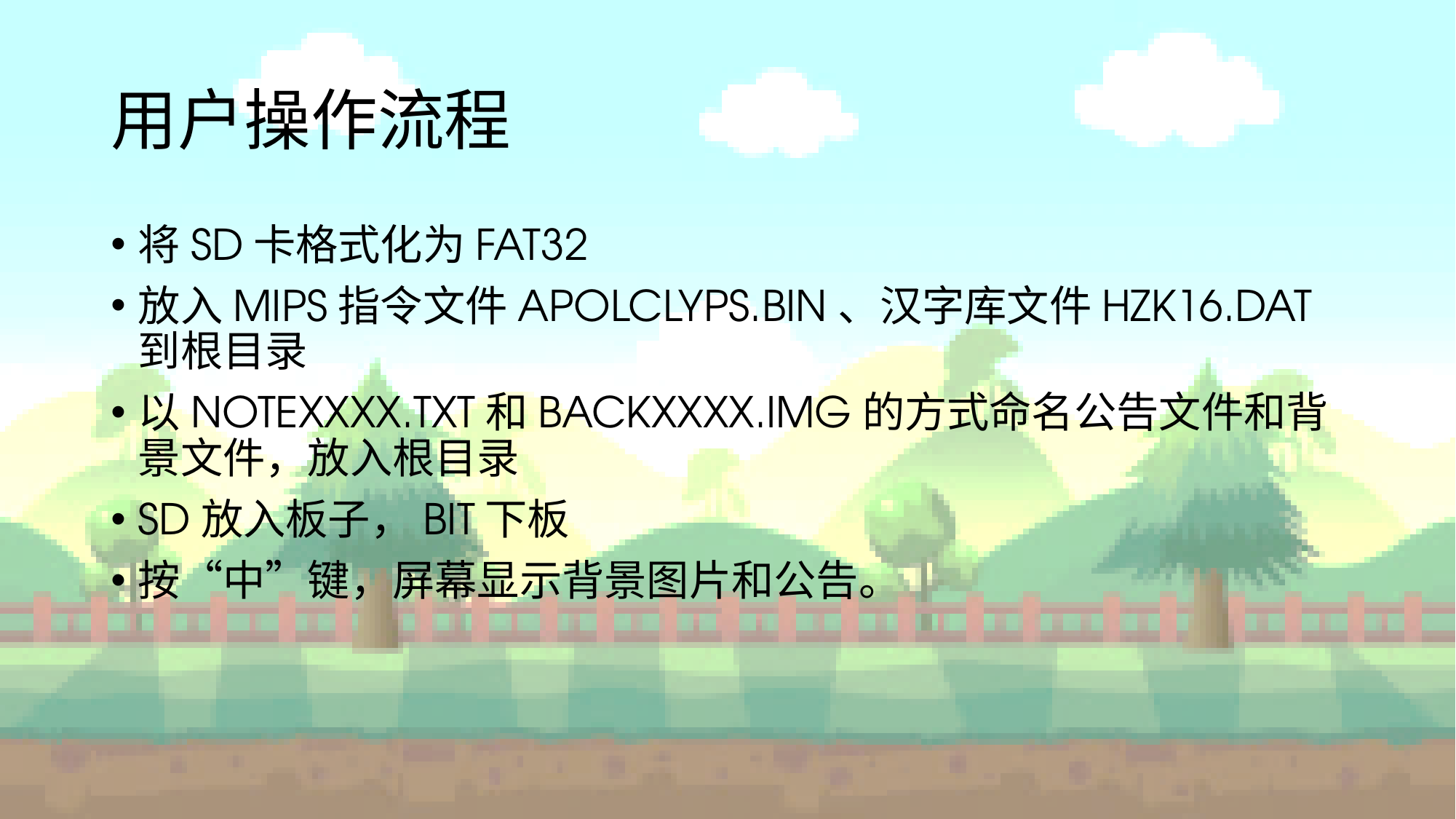

# 用户操作流程
将SD卡格式化为FAT32
放入MIPS指令文件APOLCLYPS.BIN、汉字库文件HZK16.DAT到根目录
以NOTEXXXX.TXT和BACKXXXX.IMG的方式命名公告文件和背景文件，放入根目录
SD放入板子，BIT下板
按“中”键，屏幕显示背景图片和公告。